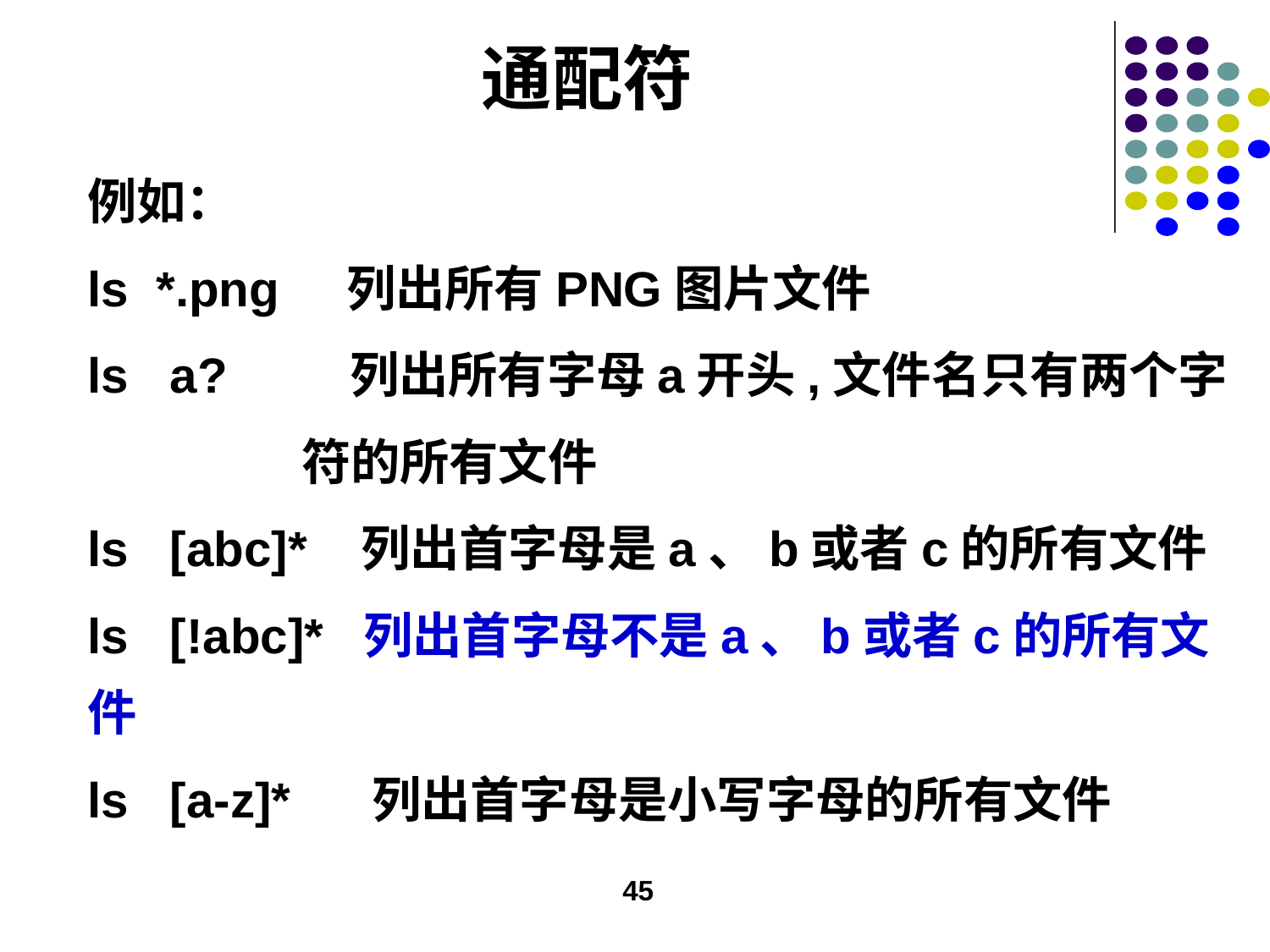

# 通配符
例如：
ls  *.png    列出所有PNG图片文件
ls   a?        列出所有字母a开头,文件名只有两个字
                  符的所有文件
ls   [abc]*   列出首字母是a、b或者c的所有文件
ls   [!abc]*  列出首字母不是a、b或者c的所有文件
ls   [a-z]*     列出首字母是小写字母的所有文件

45